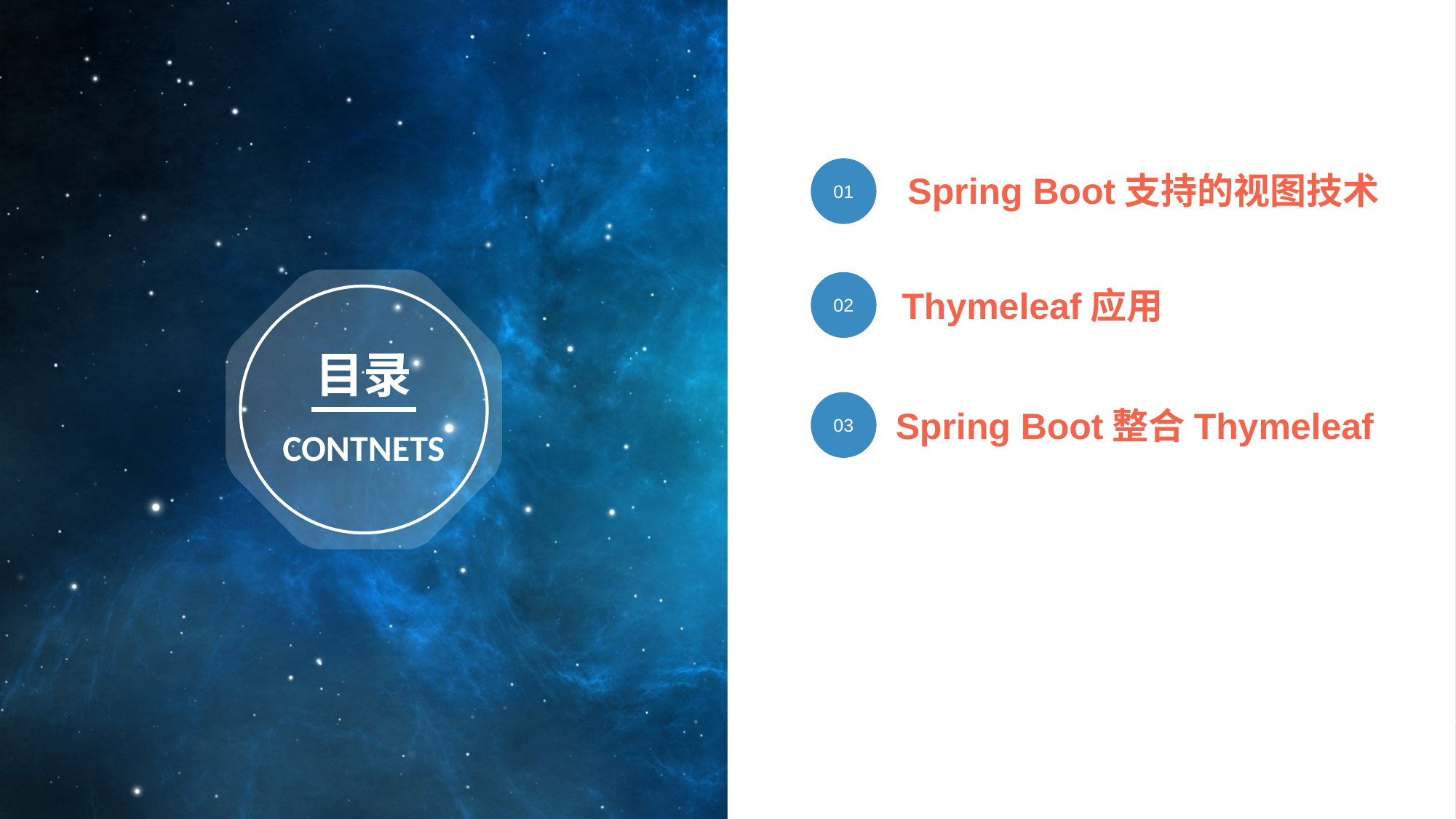

01
Spring Boot支持的视图技术

02
Thymeleaf应用

目录
03
Spring Boot整合Thymeleaf
CONTNETS